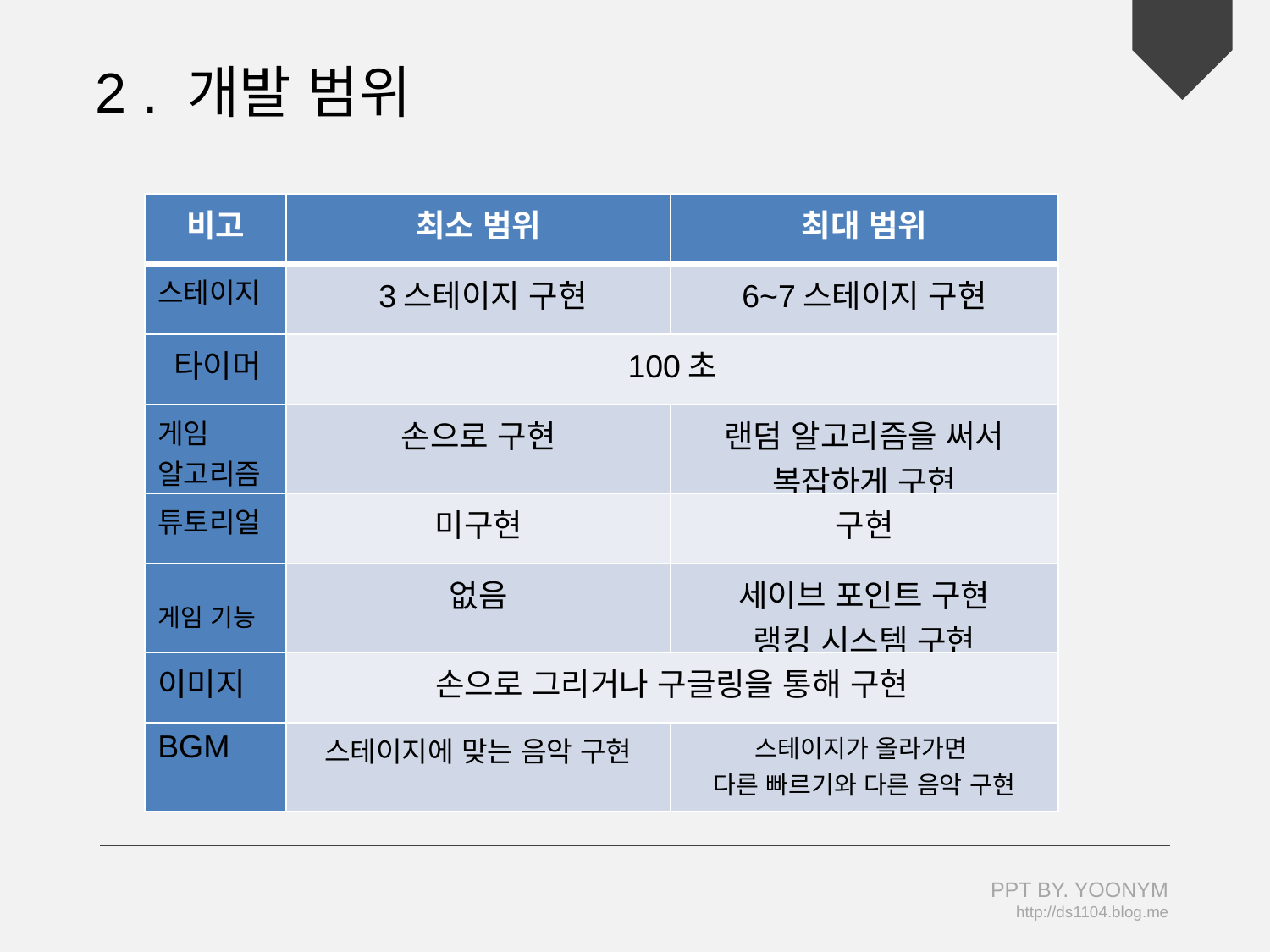

2 . 개발 범위
| 비고 | 최소 범위 | 최대 범위 |
| --- | --- | --- |
| 스테이지 | 3스테이지 구현 | 6~7스테이지 구현 |
| 타이머 | 100초 |  |
| 게임 알고리즘 | 손으로 구현 | 랜덤 알고리즘을 써서 복잡하게 구현 |
| 튜토리얼 | 미구현 | 구현 |
| 게임 기능 | 없음 | 세이브 포인트 구현 랭킹 시스템 구현 |
| 이미지 | 손으로 그리거나 구글링을 통해 구현 |  |
| BGM | 스테이지에 맞는 음악 구현 | 스테이지가 올라가면 다른 빠르기와 다른 음악 구현 |
PPT BY. YOONYM
　http://ds1104.blog.me